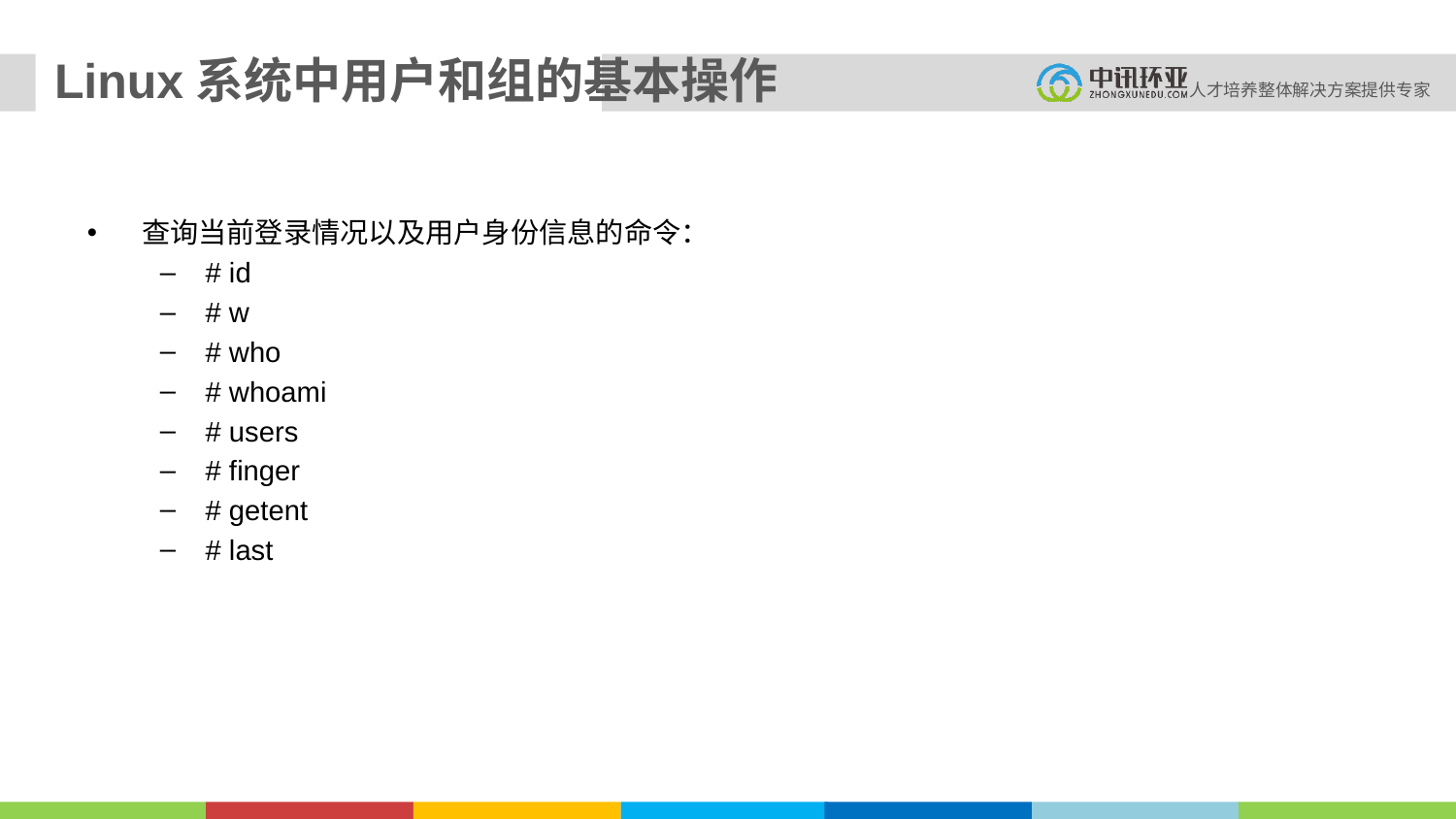

# Linux系统中用户和组的基本操作
查询当前登录情况以及用户身份信息的命令：
# id
# w
# who
# whoami
# users
# finger
# getent
# last